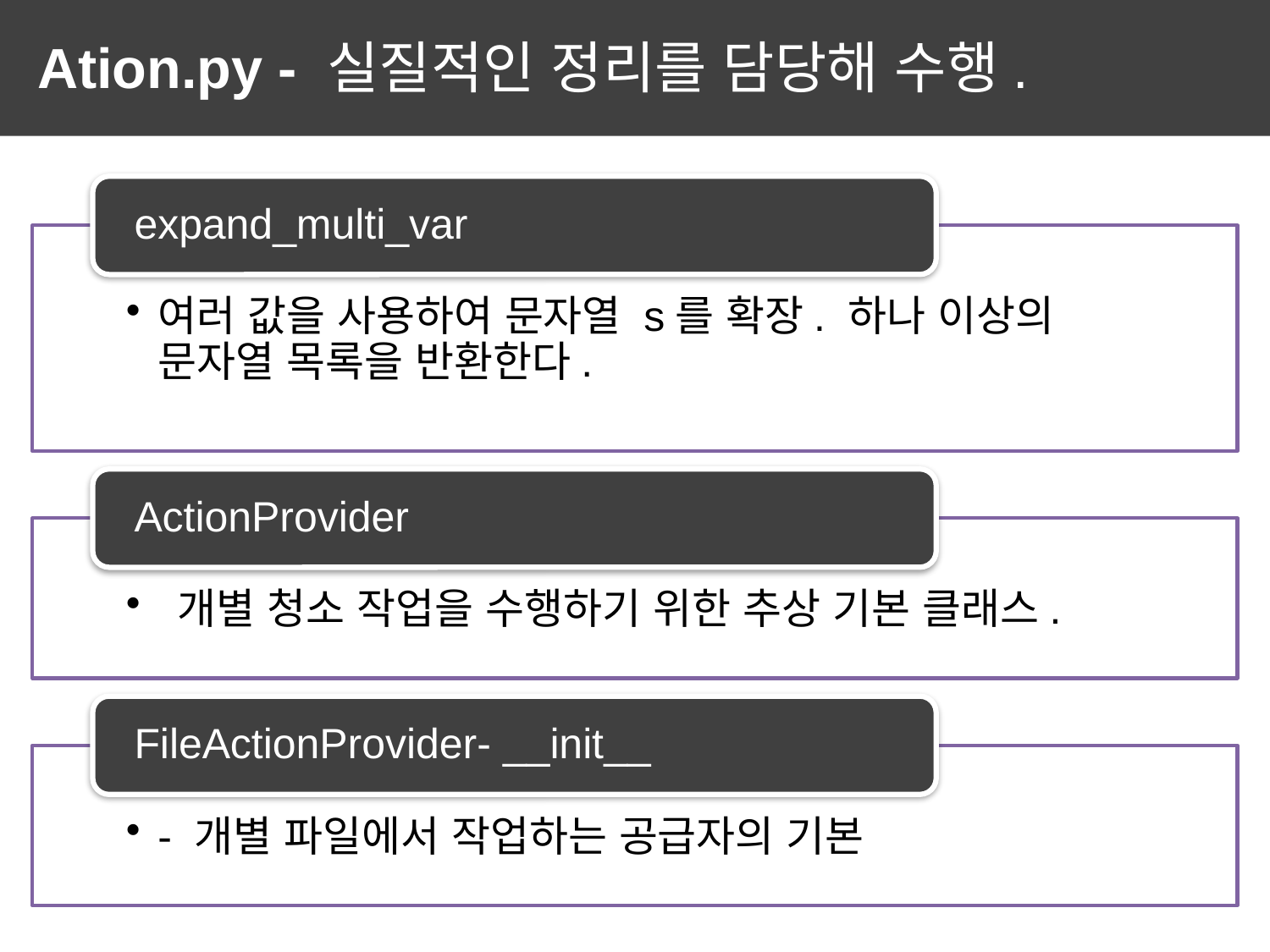

Ation.py - 실질적인 정리를 담당해 수행.
여러 값을 사용하여 문자열 s를 확장. 하나 이상의 문자열 목록을 반환한다.
expand_multi_var
 개별 청소 작업을 수행하기 위한 추상 기본 클래스.
ActionProvider
- 개별 파일에서 작업하는 공급자의 기본
FileActionProvider- __init__